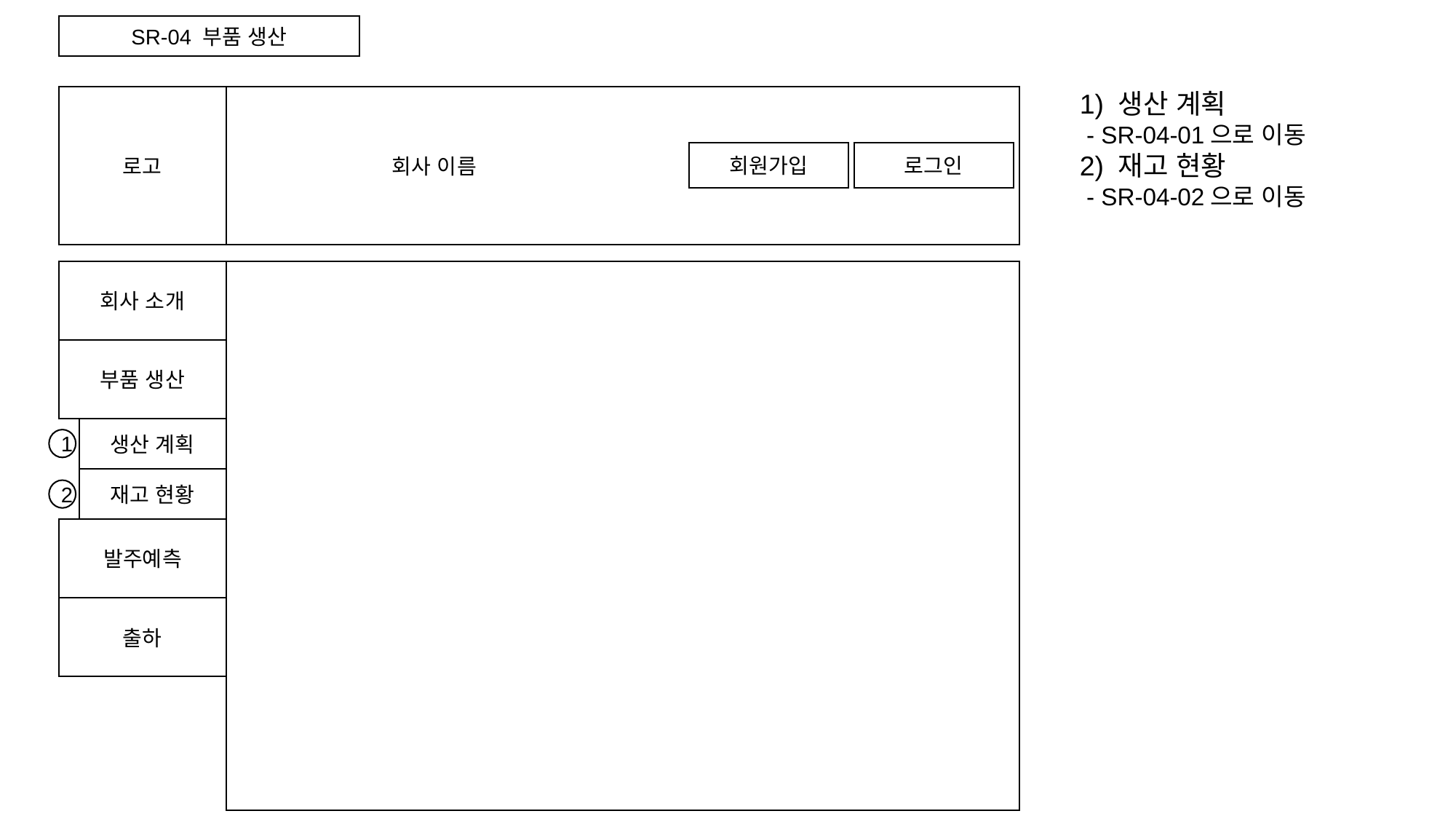

1) 생산 계획
 - SR-04-01으로 이동
2) 재고 현황
 - SR-04-02으로 이동